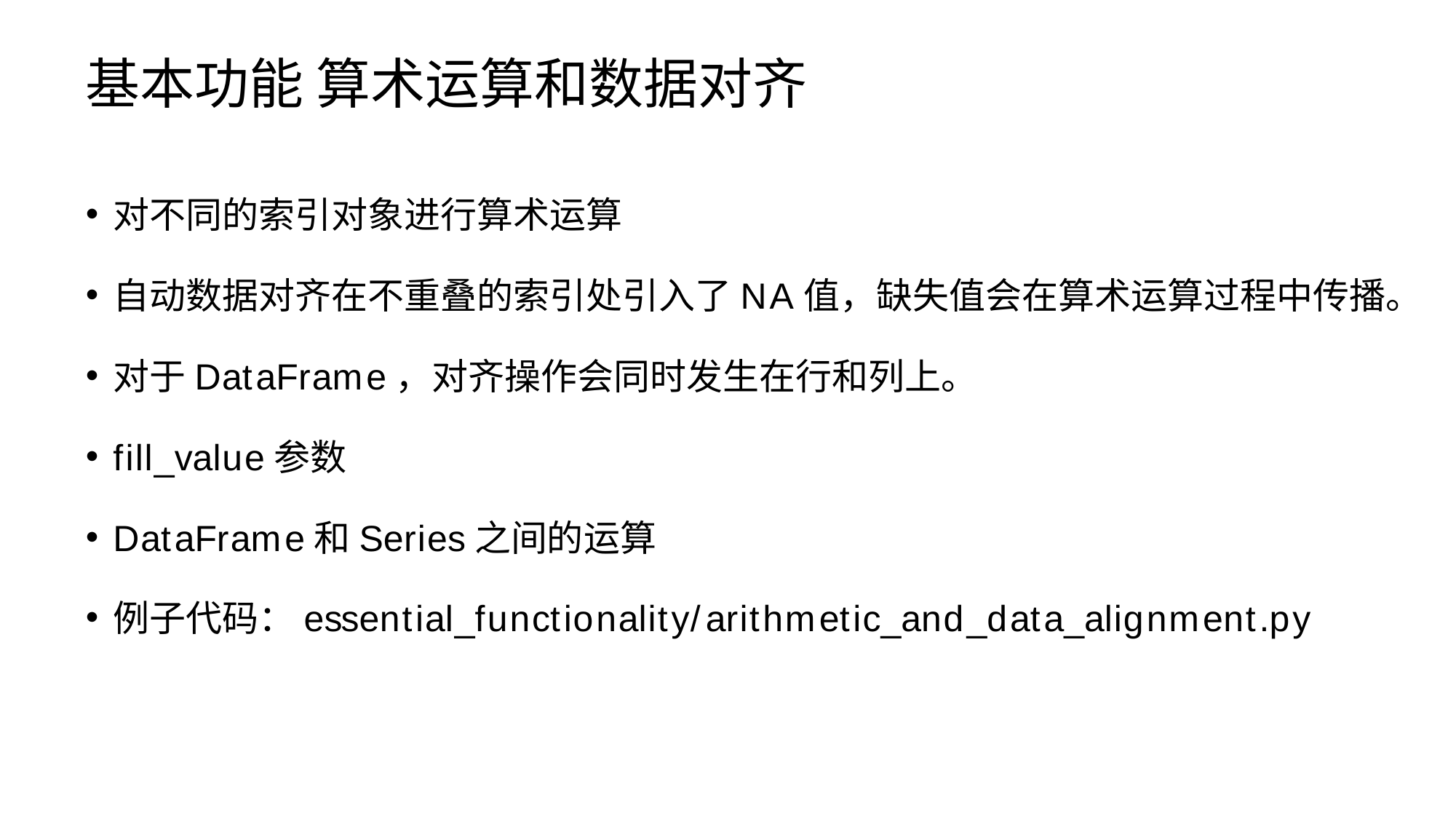

# 基本功能 算术运算和数据对齐
对不同的索引对象进行算术运算
自动数据对齐在不重叠的索引处引入了NA值，缺失值会在算术运算过程中传播。
对于DataFrame，对齐操作会同时发生在行和列上。
fill_value参数
DataFrame和Series之间的运算
例子代码：essential_functionality/arithmetic_and_data_alignment.py